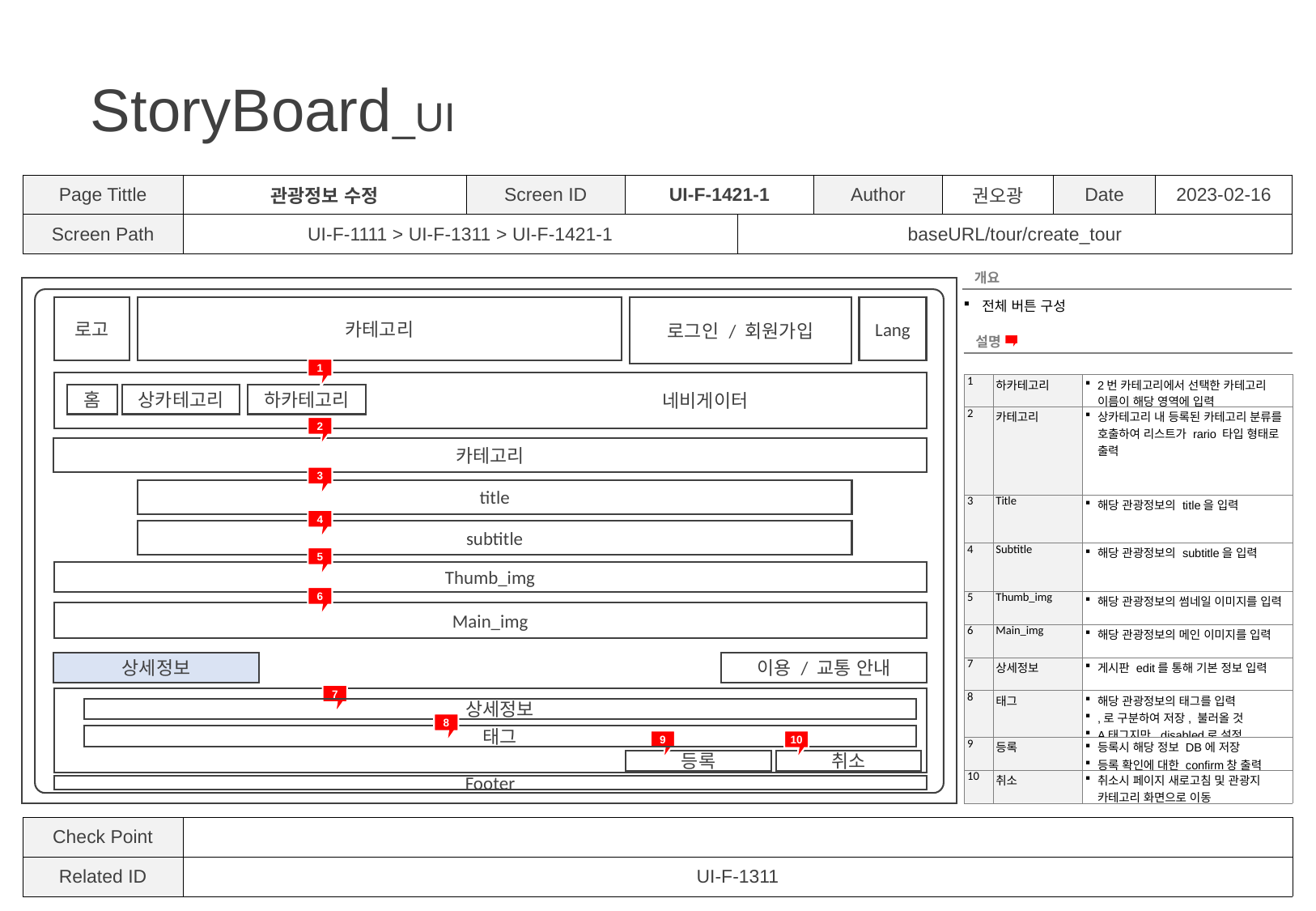

StoryBoard_UI
| Page Tittle | 관광정보 수정 | Screen ID | UI-F-1421-1 |  | Author | 권오광 | Date | 2023-02-16 |
| --- | --- | --- | --- | --- | --- | --- | --- | --- |
| Screen Path | UI-F-1111 > UI-F-1311 > UI-F-1421-1 |  |  | baseURL/tour/create\_tour |  |  |  |  |
개요

전체 버튼 구성
카테고리
로고
로그인 / 회원가입
Lang
설명

1
                                                                                 네비게이터
| 1 | 하카테고리 | 2번 카테고리에서 선택한 카테고리 이름이 해당 영역에 입력 |
| --- | --- | --- |
| 2 | 카테고리 | 상카테고리 내 등록된 카테고리 분류를 호출하여 리스트가 rario 타입 형태로 출력 |
| 3 | Title | 해당 관광정보의 title을 입력 |
| 4 | Subtitle | 해당 관광정보의 subtitle을 입력 |
| 5 | Thumb\_img | 해당 관광정보의 썸네일 이미지를 입력 |
| 6 | Main\_img | 해당 관광정보의 메인 이미지를 입력 |
| 7 | 상세정보 | 게시판 edit를 통해 기본 정보 입력 |
| 8 | 태그 | 해당 관광정보의 태그를 입력 ,로 구분하여 저장, 불러올 것 A태그지만, disabled로 설정 |
| 9 | 등록 | 등록시 해당 정보 DB에 저장 등록 확인에 대한 confirm창 출력 |
| 10 | 취소 | 취소시 페이지 새로고침 및 관광지 카테고리 화면으로 이동 |
홈
상카테고리
하카테고리
2
카테고리
3
title
4
subtitle
5
Thumb_img
6
Main_img
상세정보
이용 / 교통 안내
7

상세정보
8
태그
9
10
등록
취소
Footer
| Check Point |  |
| --- | --- |
| Related ID | UI-F-1311 |